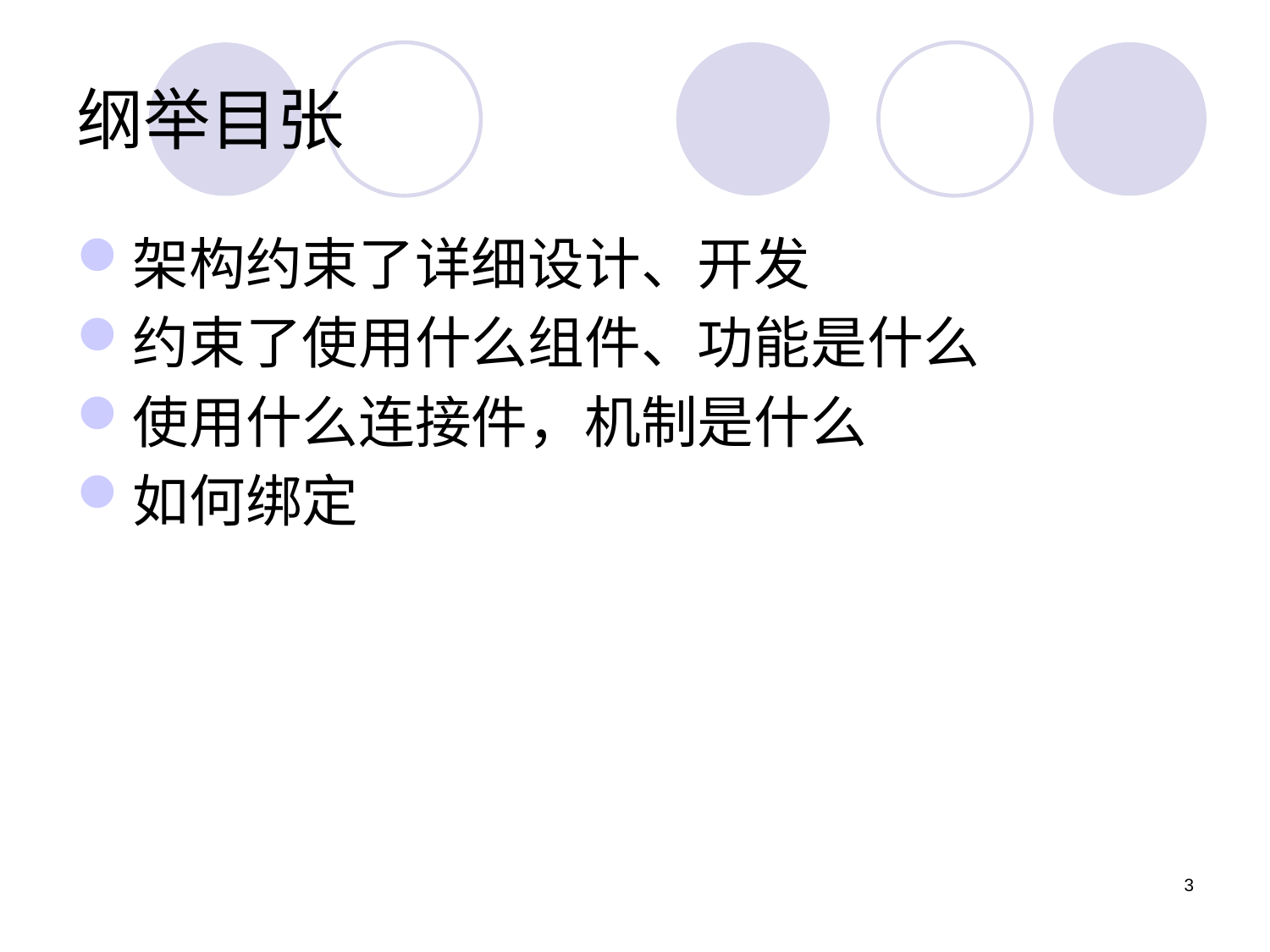

# 纲举目张
架构约束了详细设计、开发
约束了使用什么组件、功能是什么
使用什么连接件，机制是什么
如何绑定
3